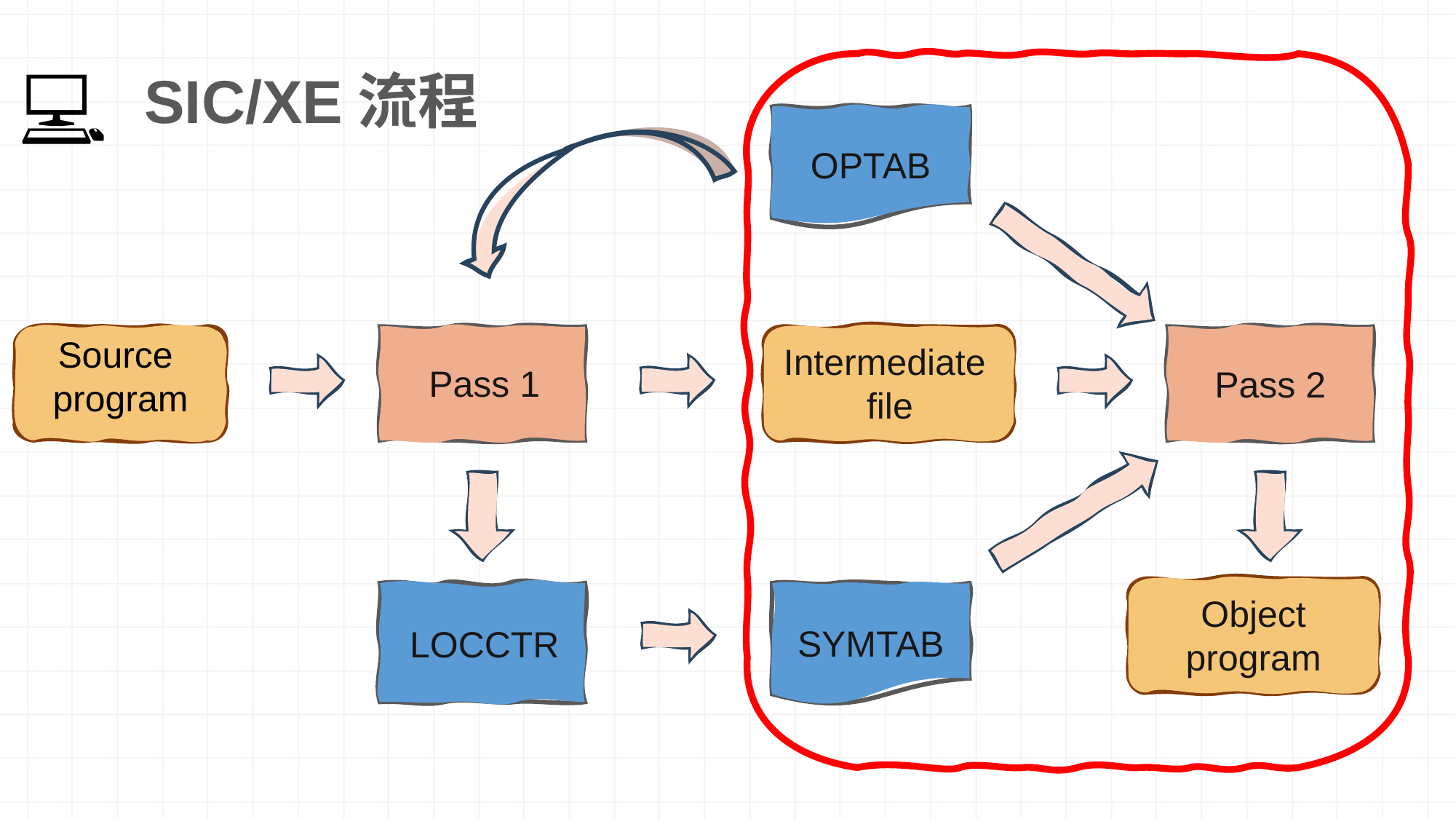

💻

SIC/XE流程

OPTAB

Source
program

Intermediate
file
Pass 1
Pass 2

Object
program

SYMTAB
LOCCTR